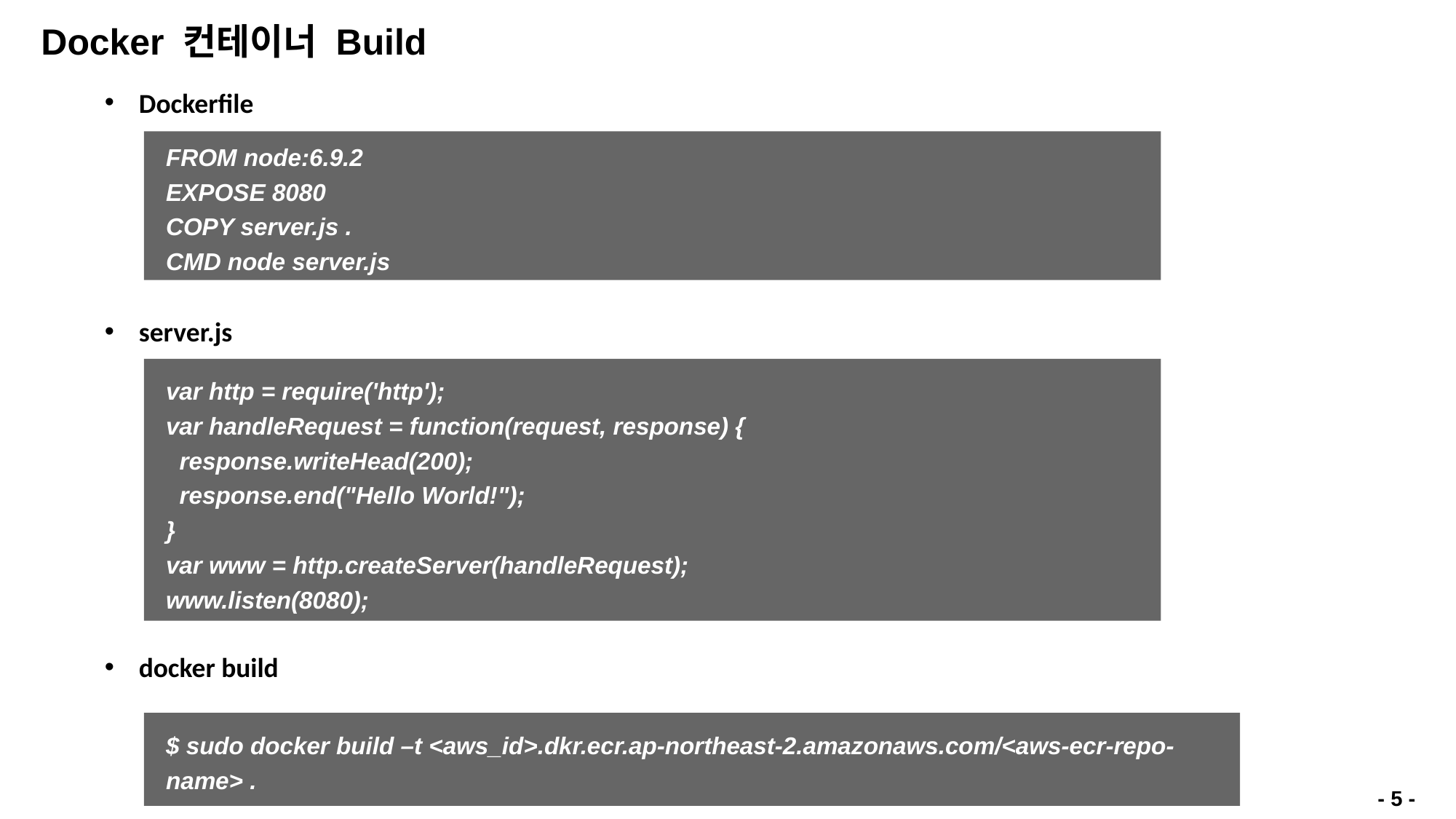

Docker 컨테이너 Build
Dockerfile
FROM node:6.9.2
EXPOSE 8080
COPY server.js .
CMD node server.js
server.js
var http = require('http');
var handleRequest = function(request, response) {
  response.writeHead(200);
  response.end("Hello World!");
}
var www = http.createServer(handleRequest);
www.listen(8080);
docker build
$ sudo docker build –t <aws_id>.dkr.ecr.ap-northeast-2.amazonaws.com/<aws-ecr-repo-name> .